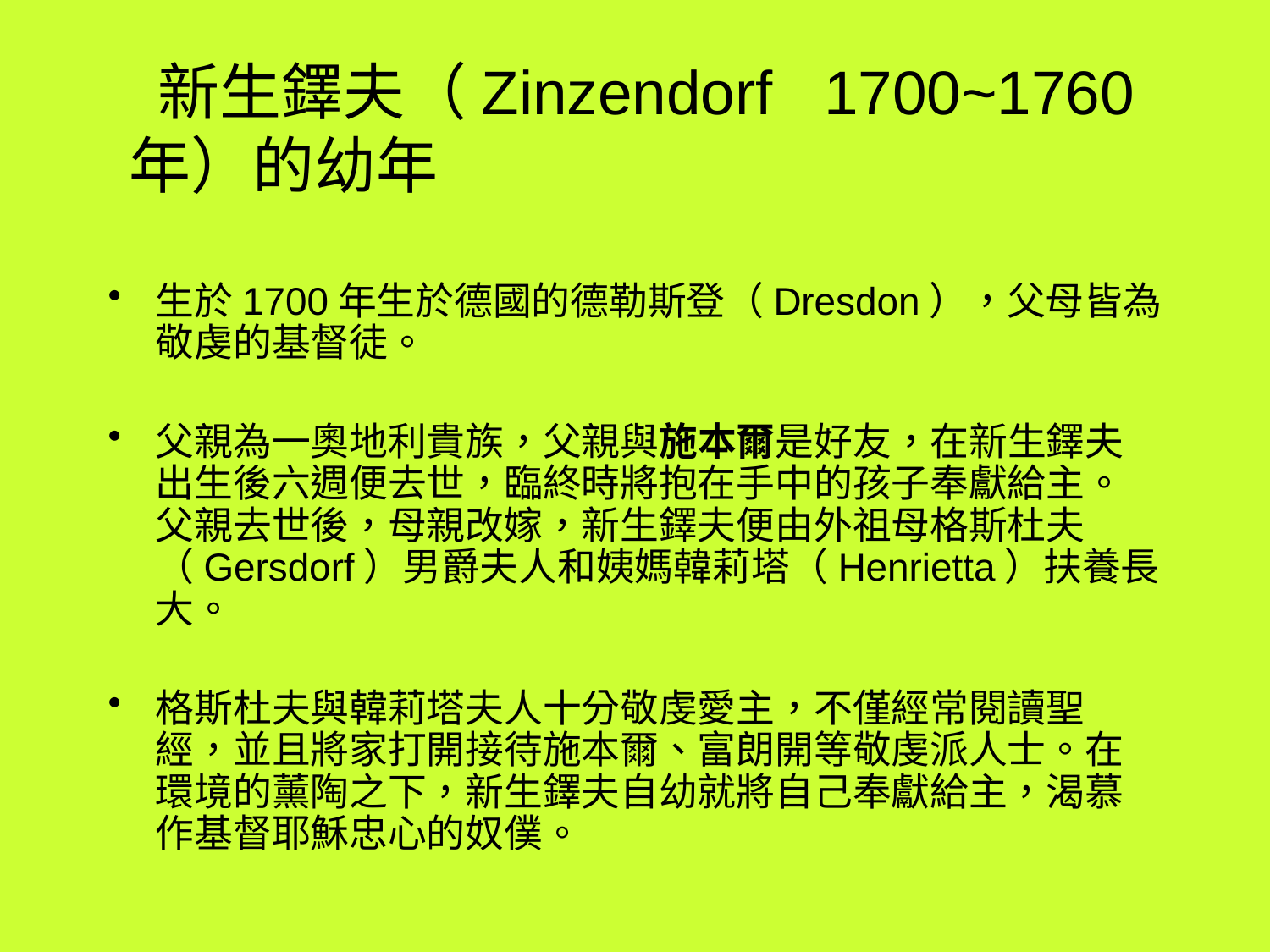

# 新生鐸夫（Zinzendorf   1700~1760年）的幼年
生於1700年生於德國的德勒斯登（Dresdon），父母皆為敬虔的基督徒。

父親為一奧地利貴族，父親與施本爾是好友，在新生鐸夫出生後六週便去世，臨終時將抱在手中的孩子奉獻給主。父親去世後，母親改嫁，新生鐸夫便由外祖母格斯杜夫（Gersdorf）男爵夫人和姨媽韓莉塔（Henrietta）扶養長大。

格斯杜夫與韓莉塔夫人十分敬虔愛主，不僅經常閱讀聖經，並且將家打開接待施本爾、富朗開等敬虔派人士。在環境的薰陶之下，新生鐸夫自幼就將自己奉獻給主，渴慕作基督耶穌忠心的奴僕。